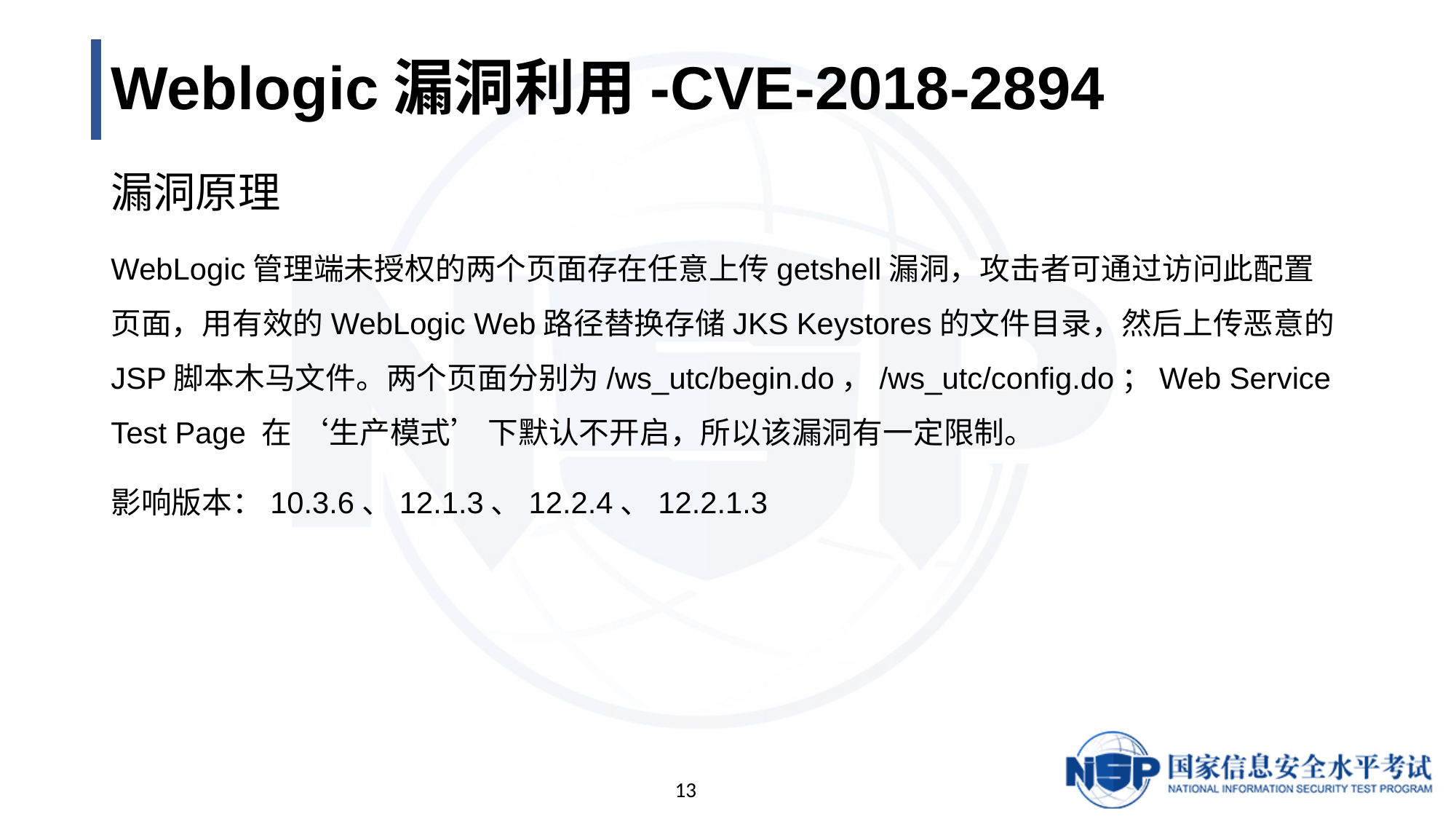

# Weblogic漏洞利用-CVE-2018-2894
漏洞原理
WebLogic管理端未授权的两个页面存在任意上传getshell漏洞，攻击者可通过访问此配置页面，用有效的WebLogic Web路径替换存储JKS Keystores的文件目录，然后上传恶意的JSP脚本木马文件。两个页面分别为/ws_utc/begin.do，/ws_utc/config.do；Web Service Test Page 在 ‘生产模式’ 下默认不开启，所以该漏洞有一定限制。
影响版本：10.3.6、12.1.3、12.2.4、12.2.1.3